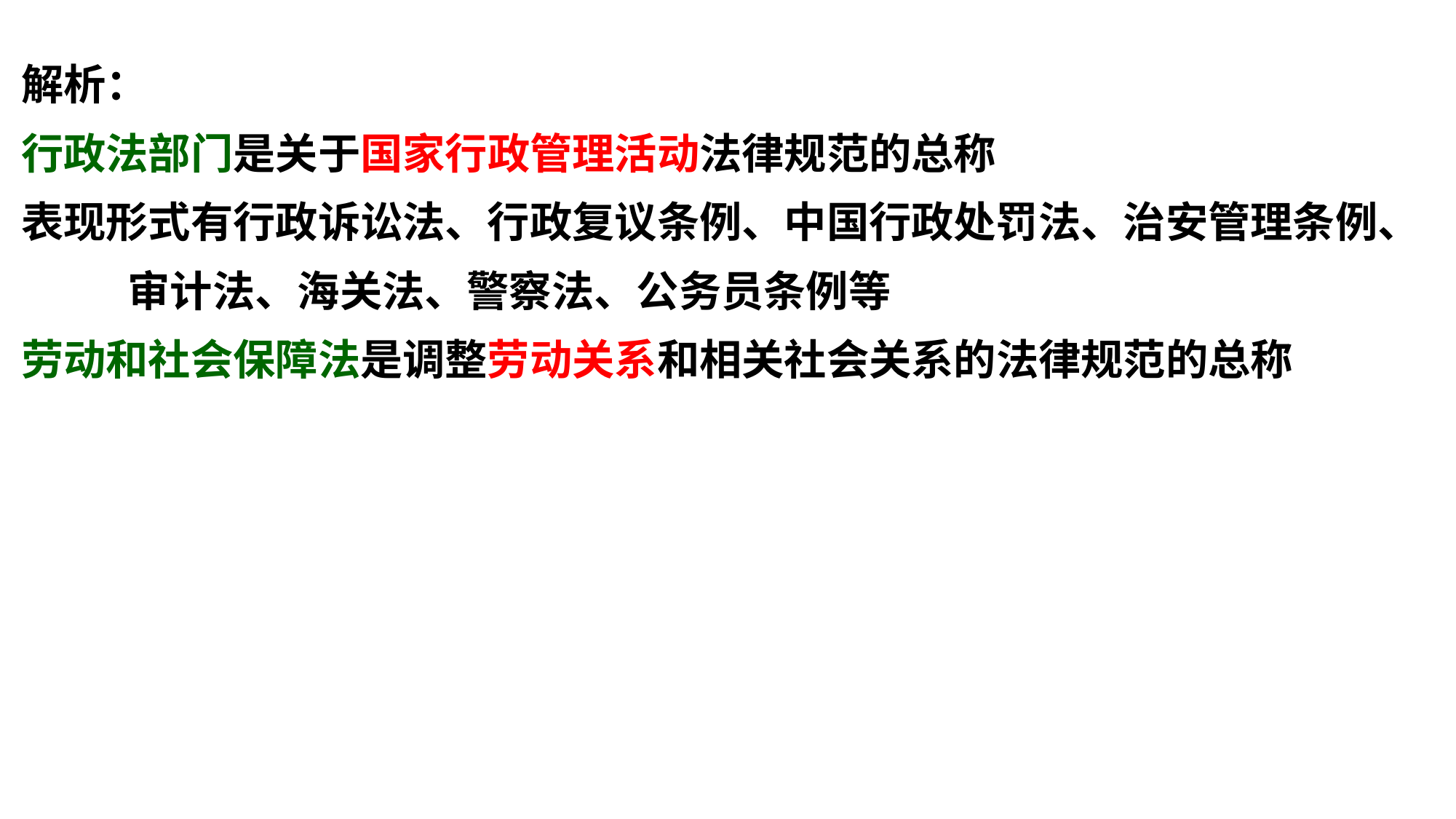

解析：
行政法部门是关于国家行政管理活动法律规范的总称
表现形式有行政诉讼法、行政复议条例、中国行政处罚法、治安管理条例、
          审计法、海关法、警察法、公务员条例等
劳动和社会保障法是调整劳动关系和相关社会关系的法律规范的总称